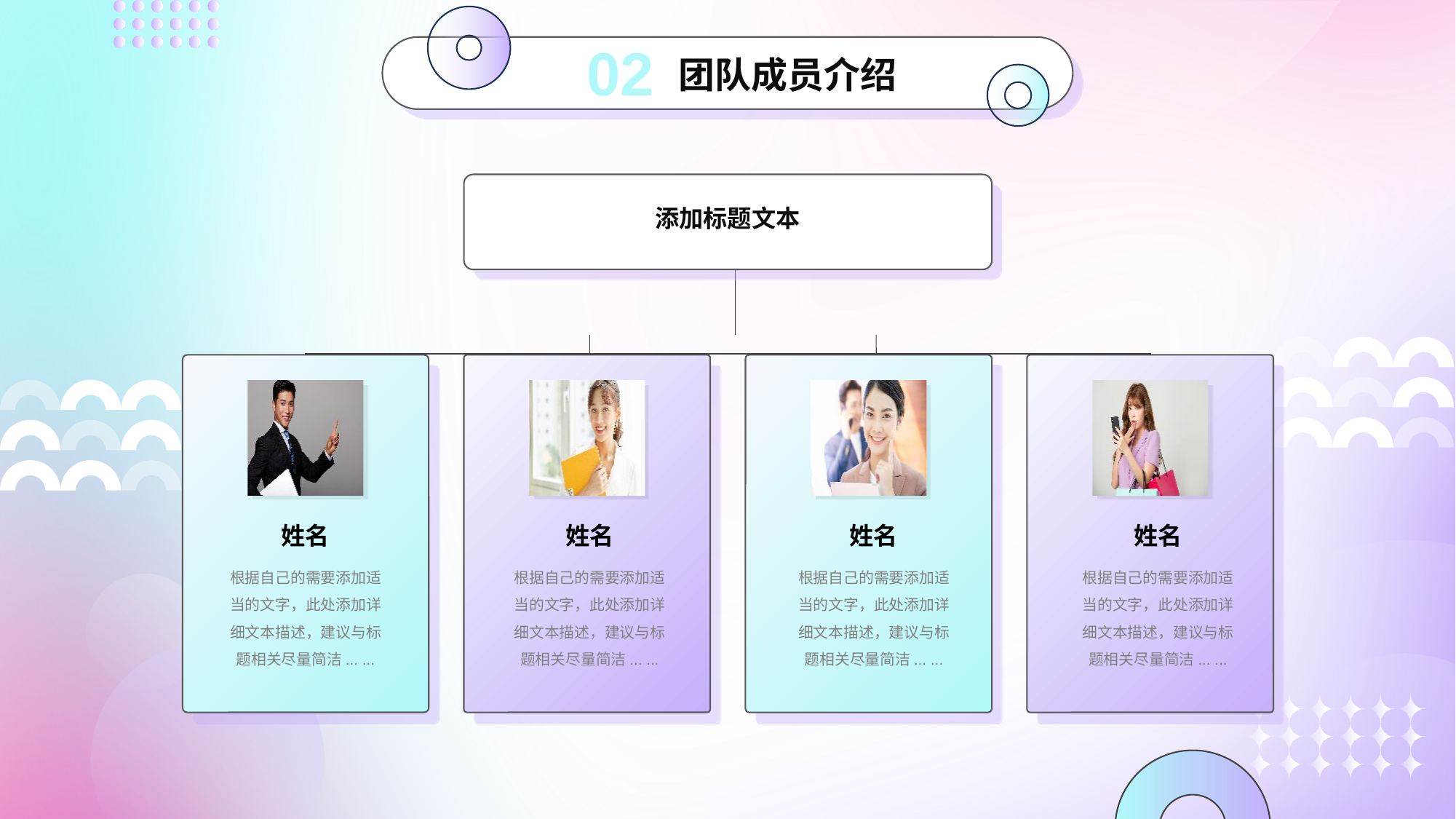

02
团队成员介绍

添加标题文本

姓名
根据自己的需要添加适当的文字，此处添加详细文本描述，建议与标题相关尽量简洁... ...
姓名
根据自己的需要添加适当的文字，此处添加详细文本描述，建议与标题相关尽量简洁... ...
姓名
根据自己的需要添加适当的文字，此处添加详细文本描述，建议与标题相关尽量简洁... ...
姓名
根据自己的需要添加适当的文字，此处添加详细文本描述，建议与标题相关尽量简洁... ...